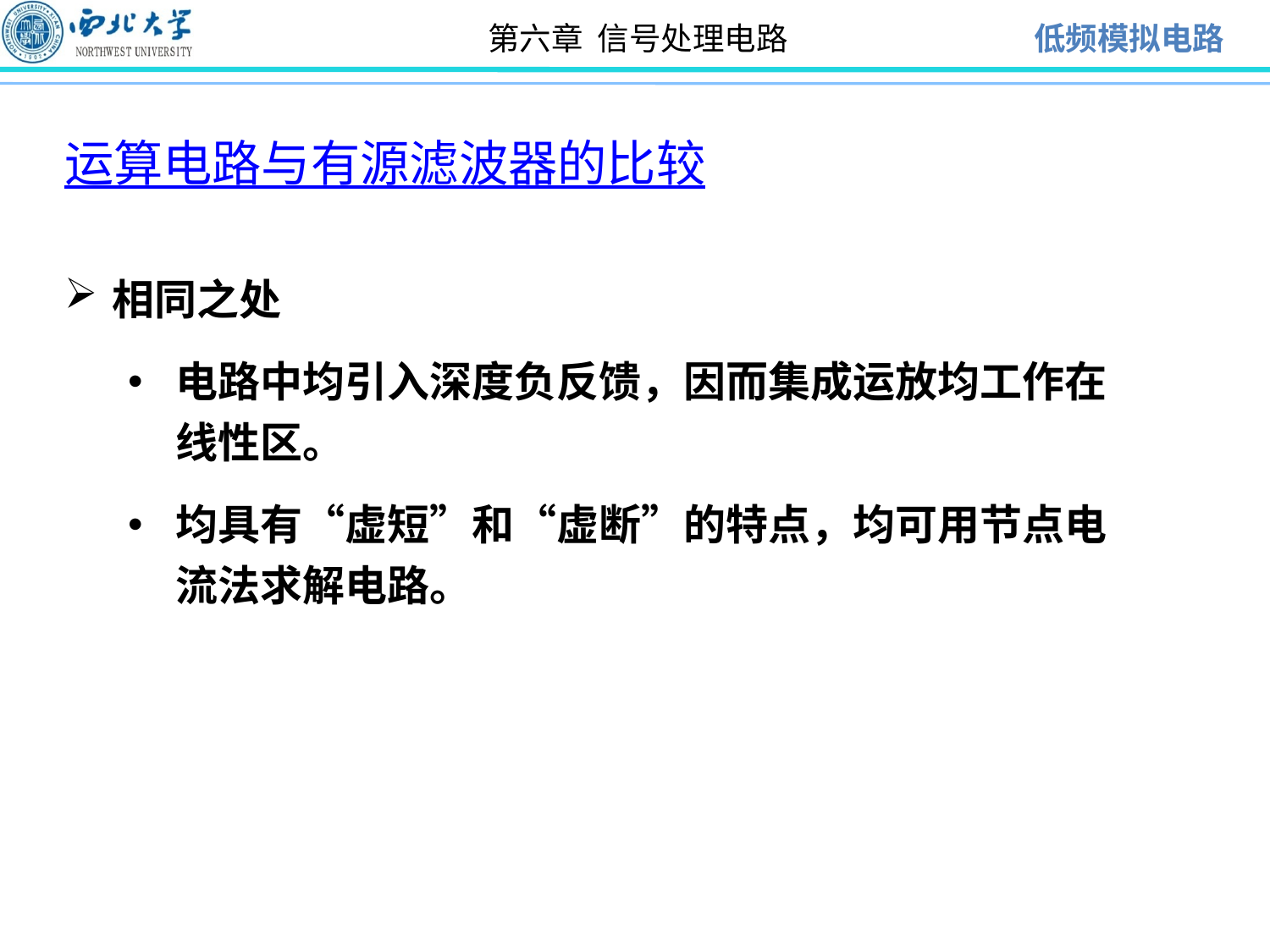

运算电路与有源滤波器的比较

相同之处
电路中均引入深度负反馈，因而集成运放均工作在线性区。
均具有“虚短”和“虚断”的特点，均可用节点电流法求解电路。
53